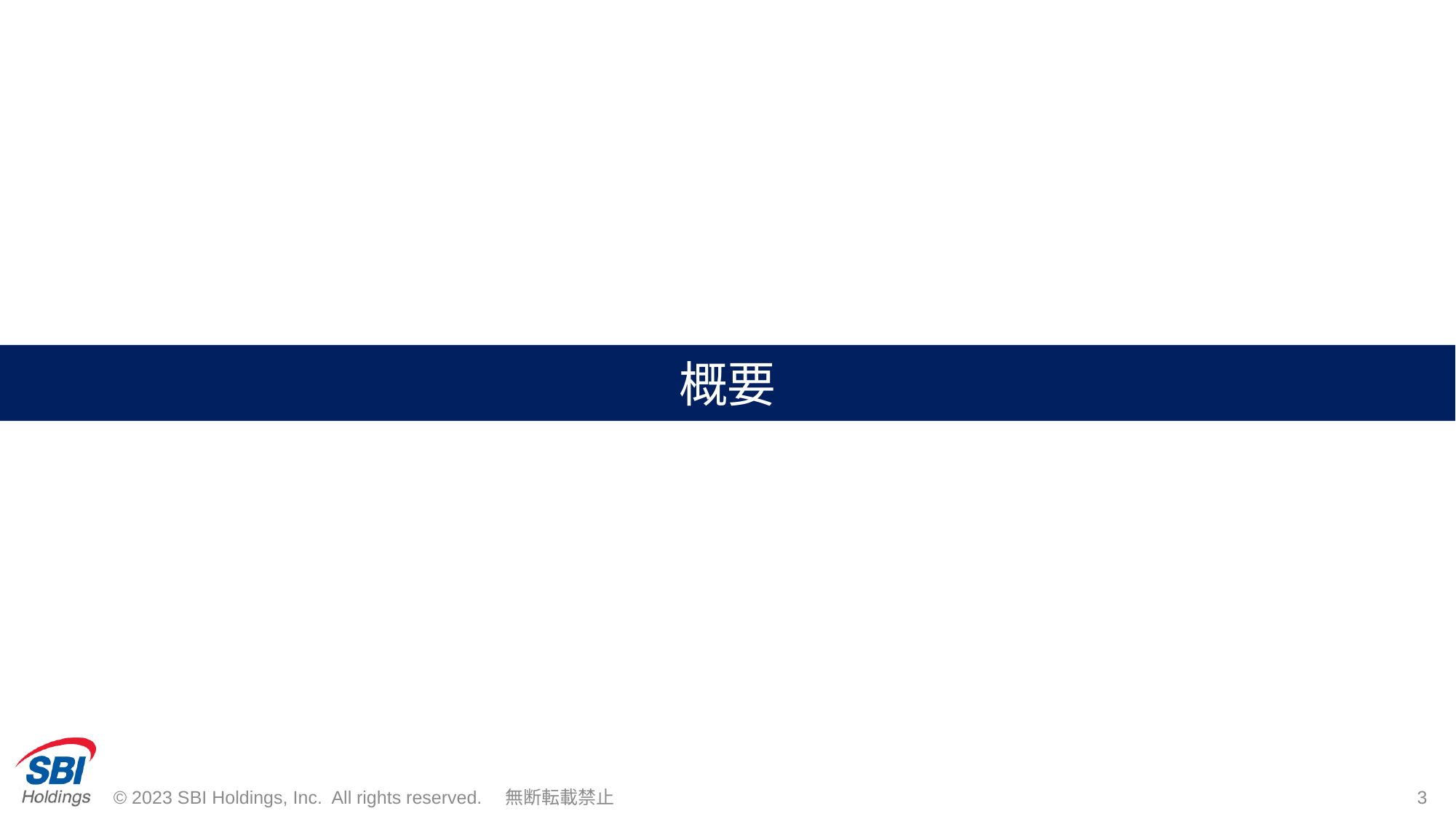

# 概要
© 2023 SBI Holdings, Inc.  All rights reserved.　無断転載禁止
3